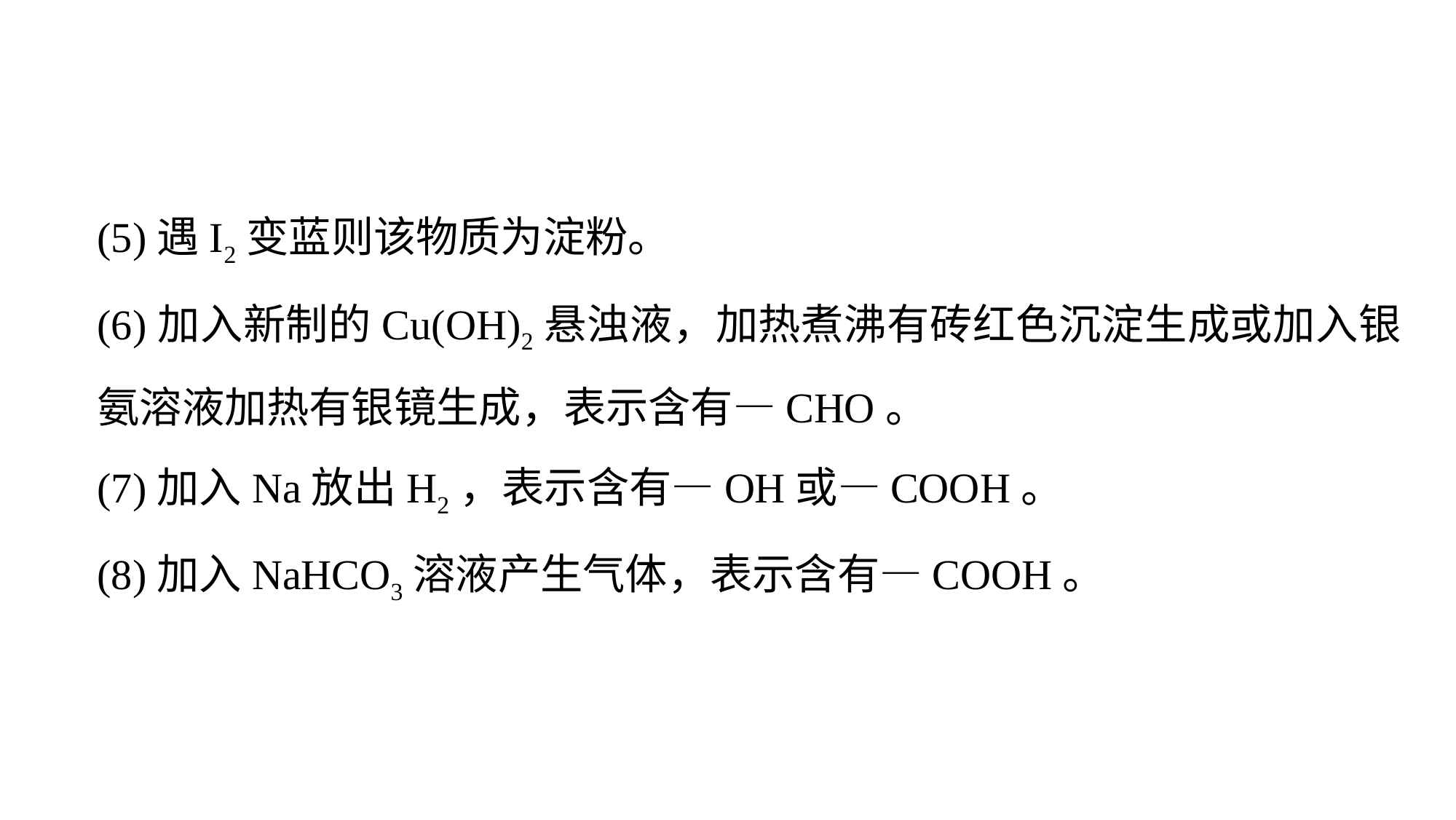

(5)遇I2变蓝则该物质为淀粉。
(6)加入新制的Cu(OH)2悬浊液，加热煮沸有砖红色沉淀生成或加入银氨溶液加热有银镜生成，表示含有—CHO。
(7)加入Na放出H2，表示含有—OH或—COOH。
(8)加入NaHCO3溶液产生气体，表示含有—COOH。